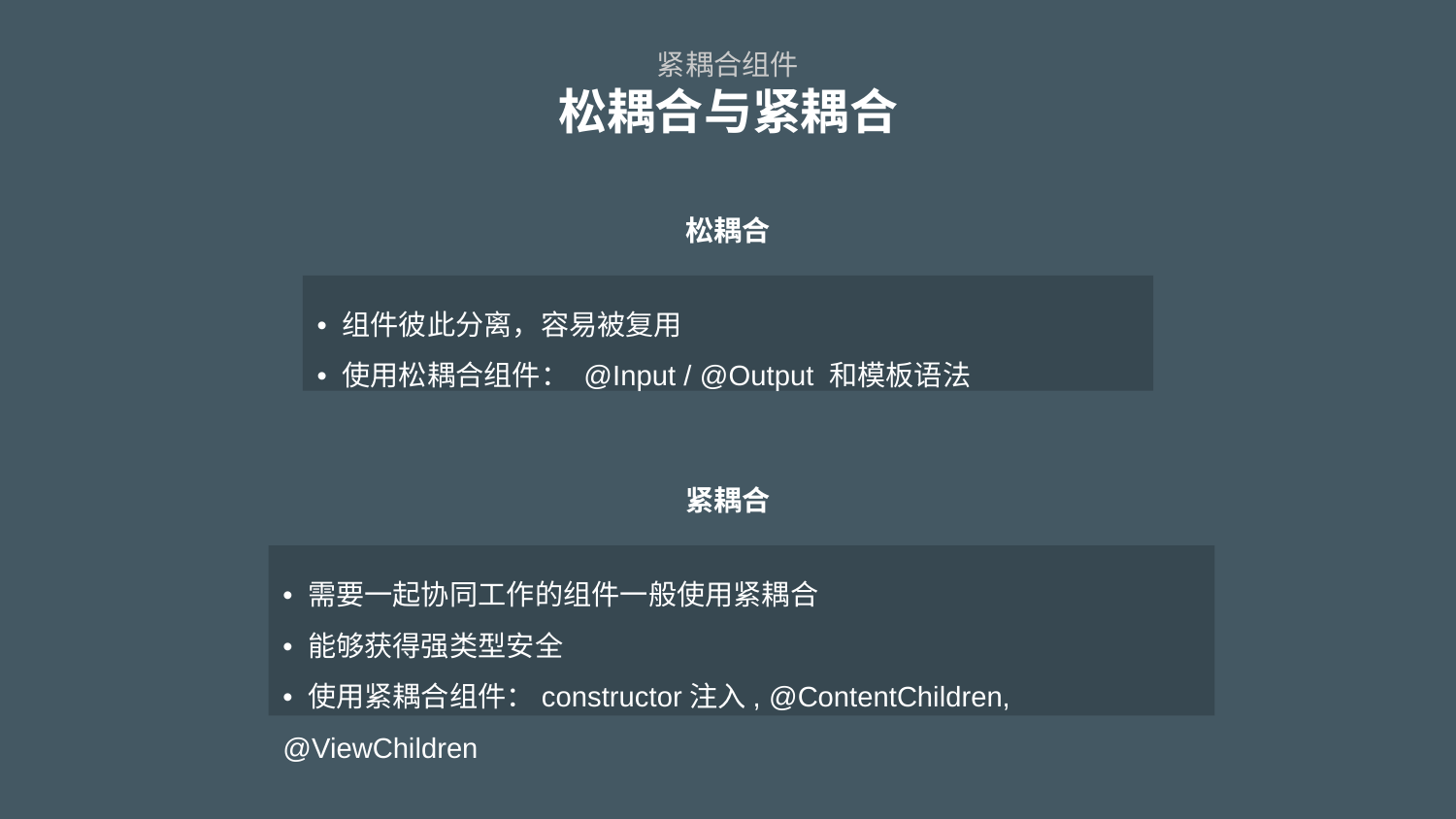

# 紧耦合组件 松耦合与紧耦合
松耦合
• 组件彼此分离，容易被复用
• 使用松耦合组件： @Input / @Output 和模板语法
紧耦合
• 需要一起协同工作的组件一般使用紧耦合
• 能够获得强类型安全
• 使用紧耦合组件：constructor注入, @ContentChildren, @ViewChildren